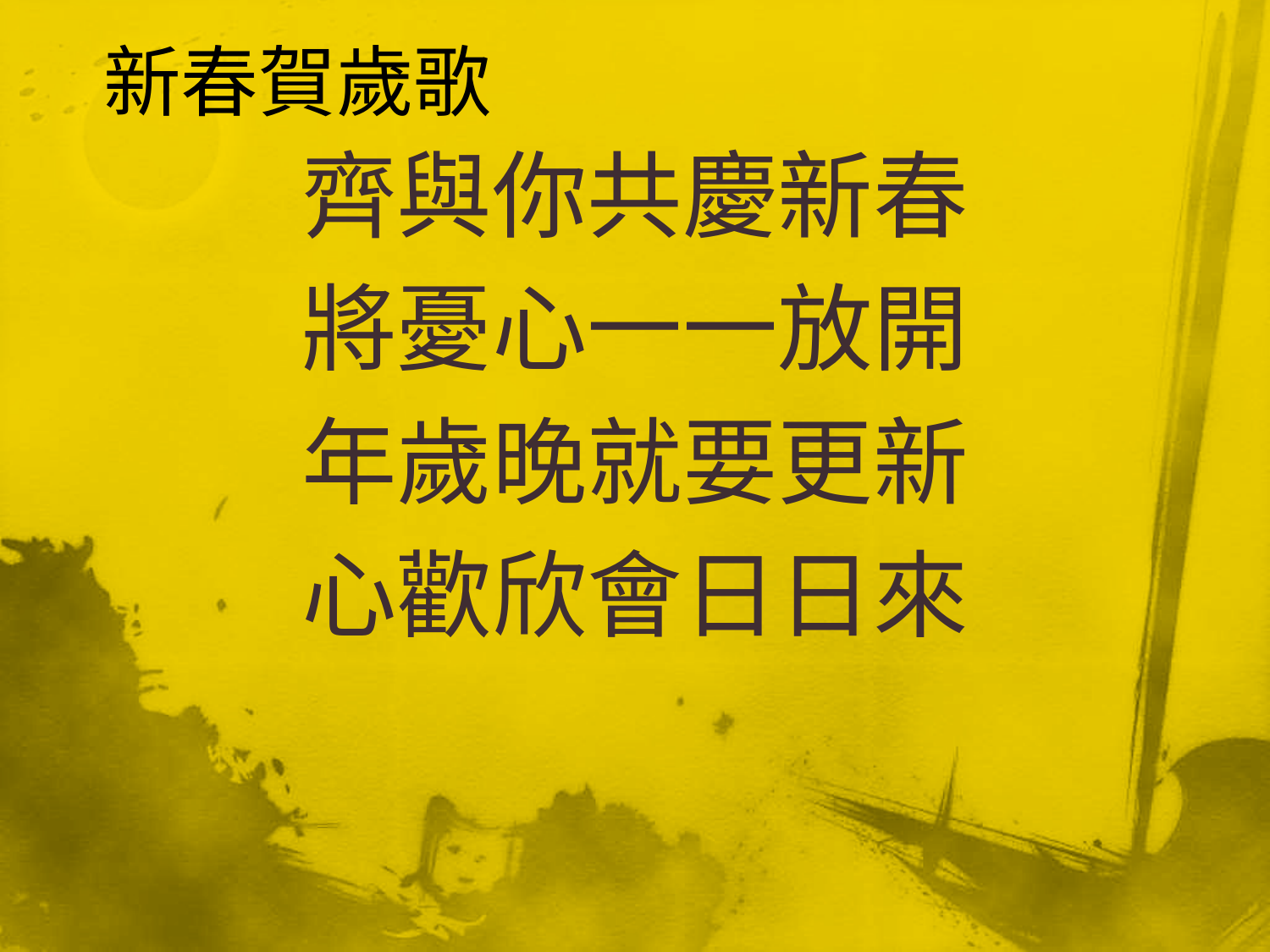

# 新春賀歲歌
齊與你共慶新春
將憂心一一放開
年歲晚就要更新
心歡欣會日日來